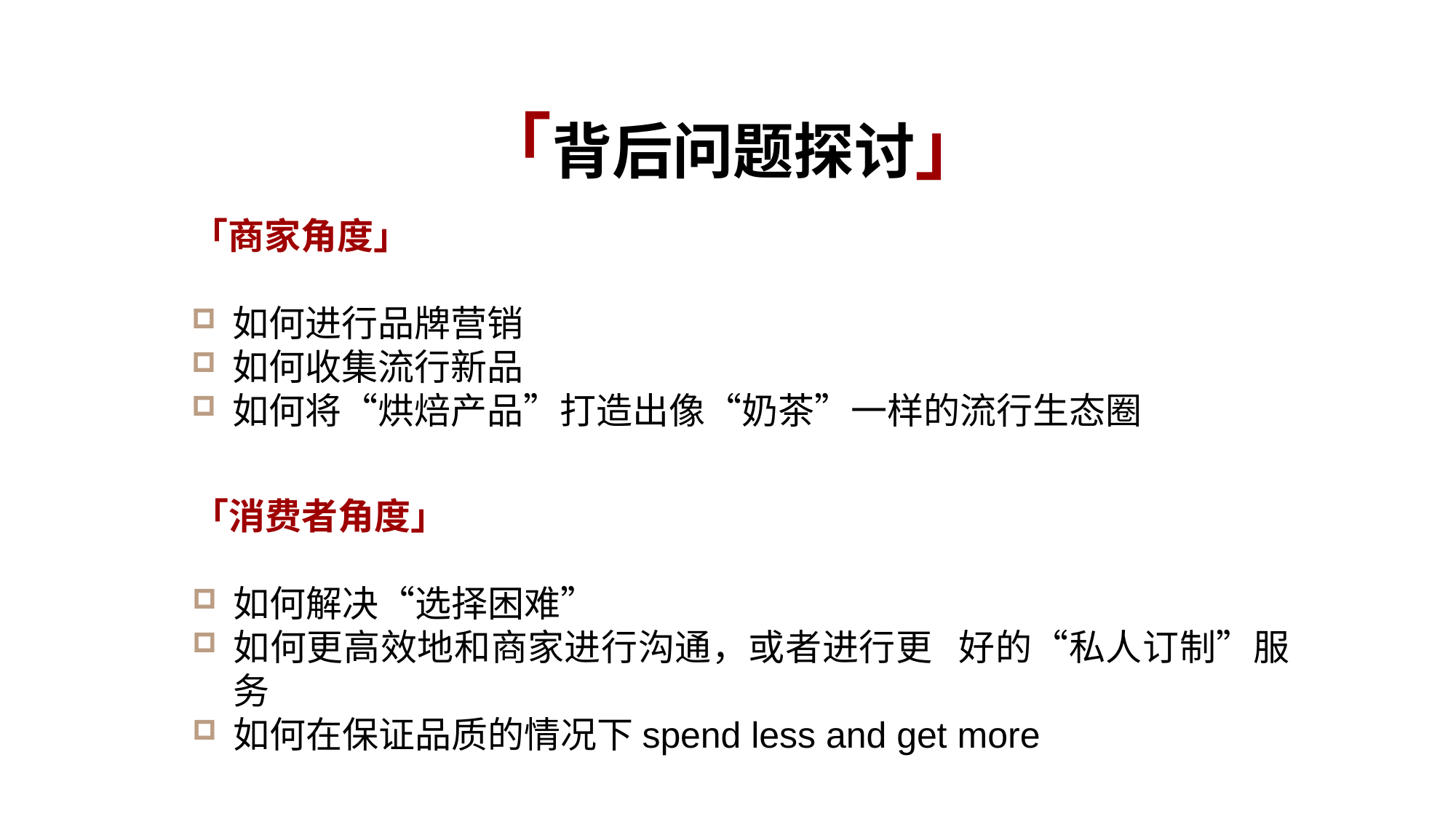

「背后问题探讨」

「商家角度」

如何进行品牌营销
如何收集流行新品
如何将“烘焙产品”打造出像“奶茶”一样的流行生态圈

「消费者角度」

如何解决“选择困难”
如何更高效地和商家进行沟通，或者进行更   好的“私人订制”服务
如何在保证品质的情况下spend less and get more